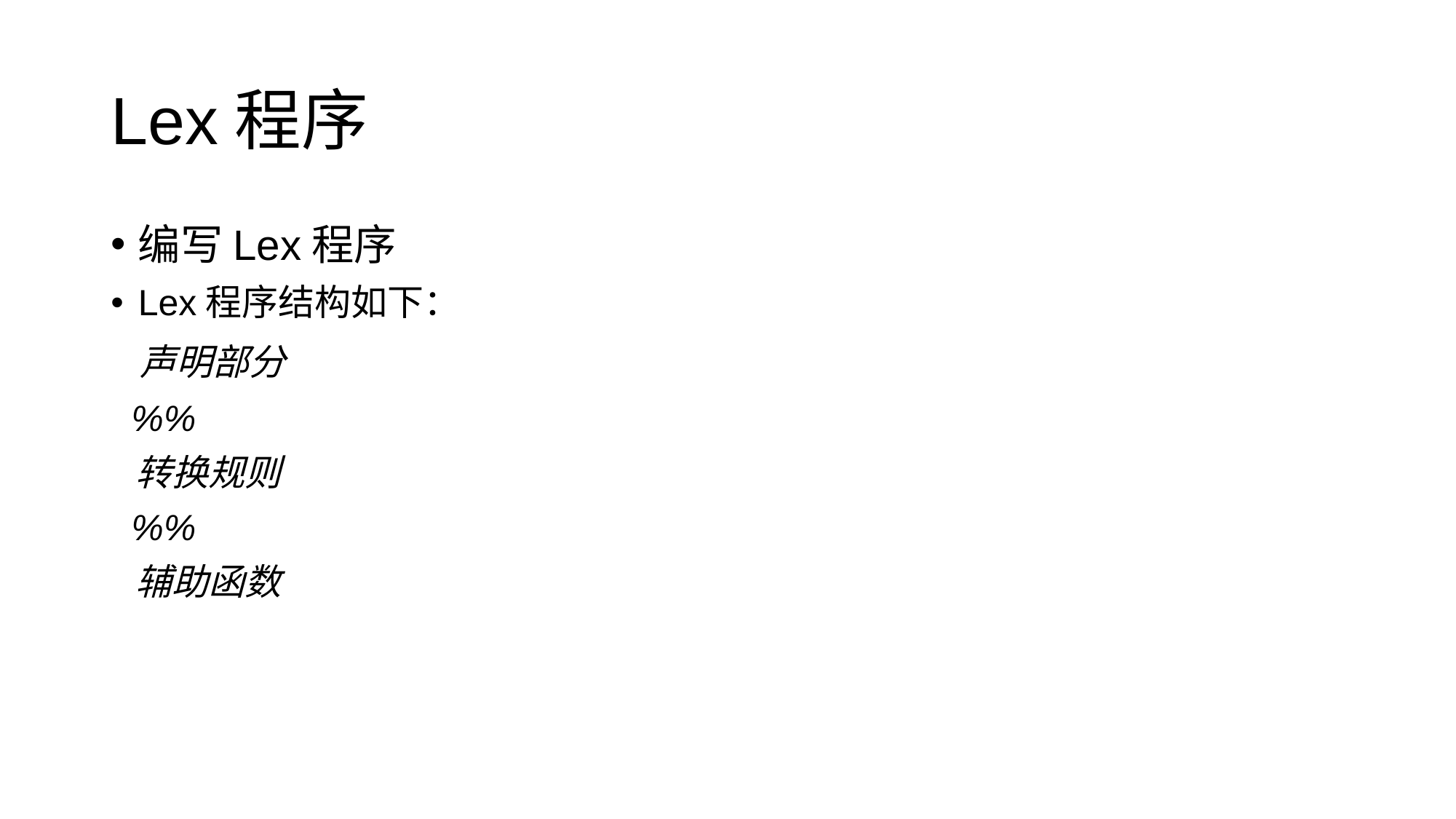

# Lex程序
编写Lex程序
Lex程序结构如下：
  声明部分
  %%
  转换规则
  %%
  辅助函数